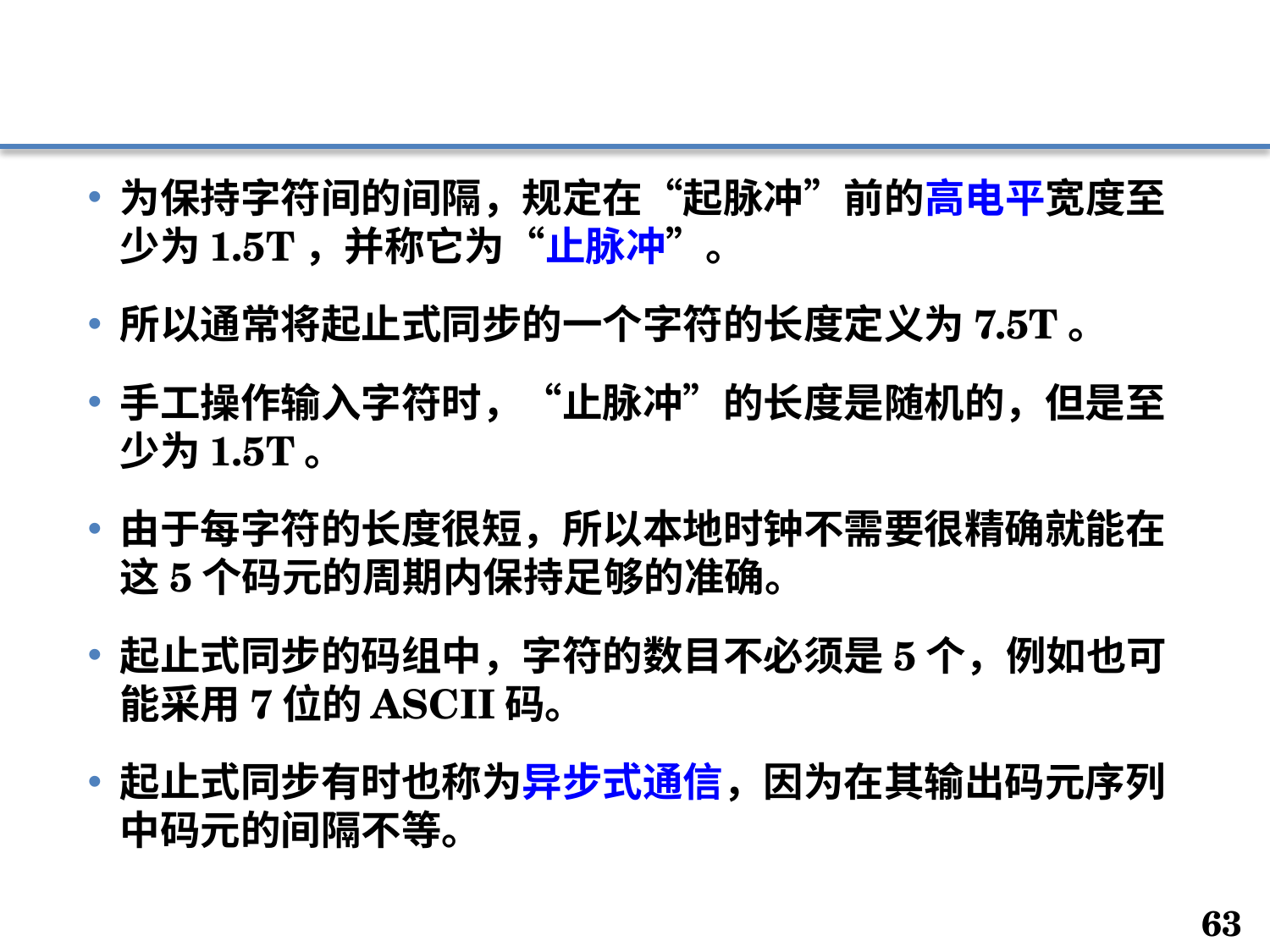

#
为保持字符间的间隔，规定在“起脉冲”前的高电平宽度至少为1.5T，并称它为“止脉冲”。
所以通常将起止式同步的一个字符的长度定义为7.5T。
手工操作输入字符时，“止脉冲”的长度是随机的，但是至少为1.5T。
由于每字符的长度很短，所以本地时钟不需要很精确就能在这5个码元的周期内保持足够的准确。
起止式同步的码组中，字符的数目不必须是5个，例如也可能采用7位的ASCII码。
起止式同步有时也称为异步式通信，因为在其输出码元序列中码元的间隔不等。
63